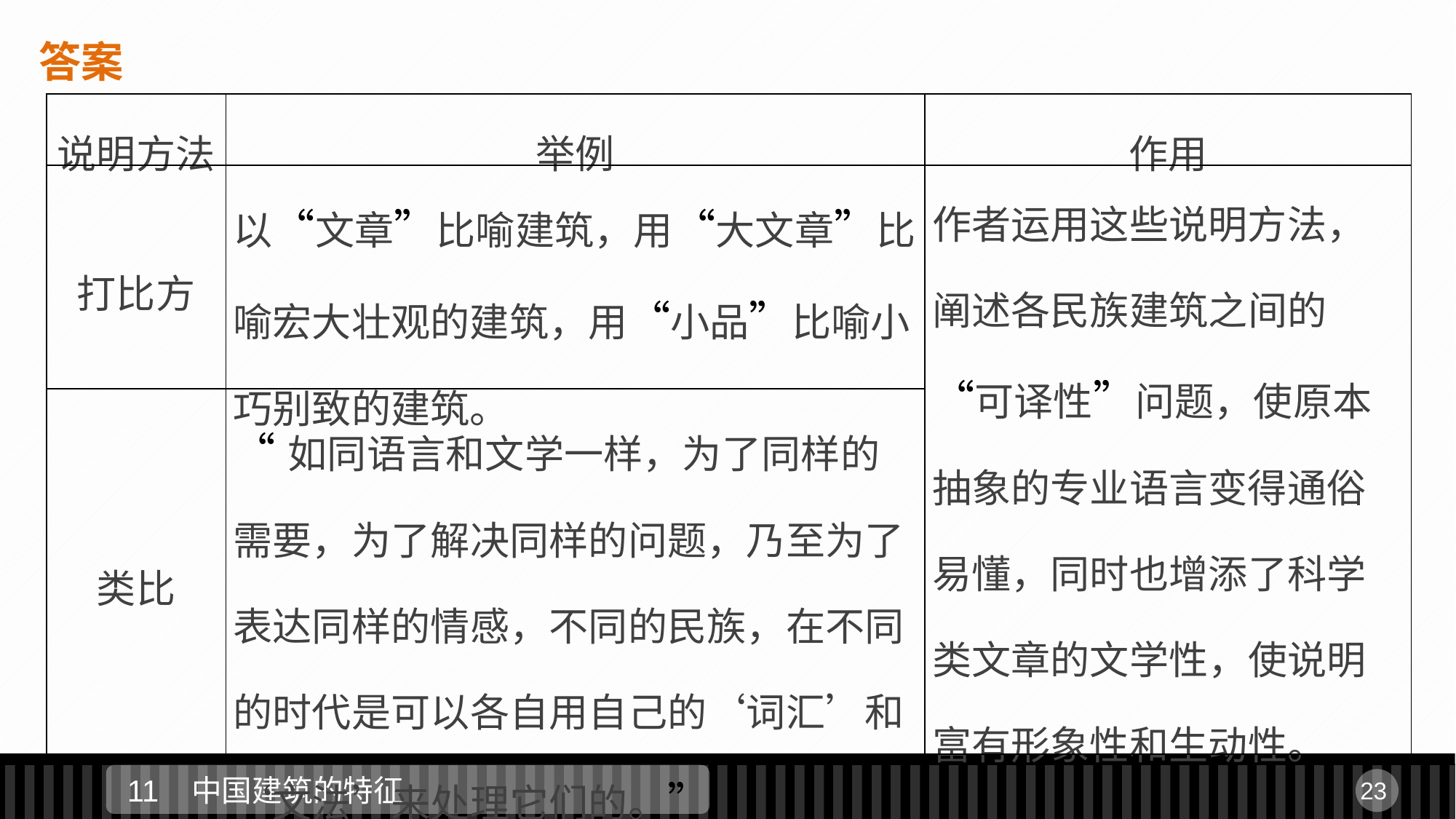

答案
| 说明方法 | 举例 | 作用 |
| --- | --- | --- |
| 打比方 | 以“文章”比喻建筑，用“大文章”比喻宏大壮观的建筑，用“小品”比喻小巧别致的建筑。 | 作者运用这些说明方法，阐述各民族建筑之间的“可译性”问题，使原本抽象的专业语言变得通俗易懂，同时也增添了科学类文章的文学性，使说明富有形象性和生动性。 |
| 类比 | “如同语言和文学一样，为了同样的需要，为了解决同样的问题，乃至为了表达同样的情感，不同的民族，在不同的时代是可以各自用自己的‘词汇’和‘文法’来处理它们的。” |  |